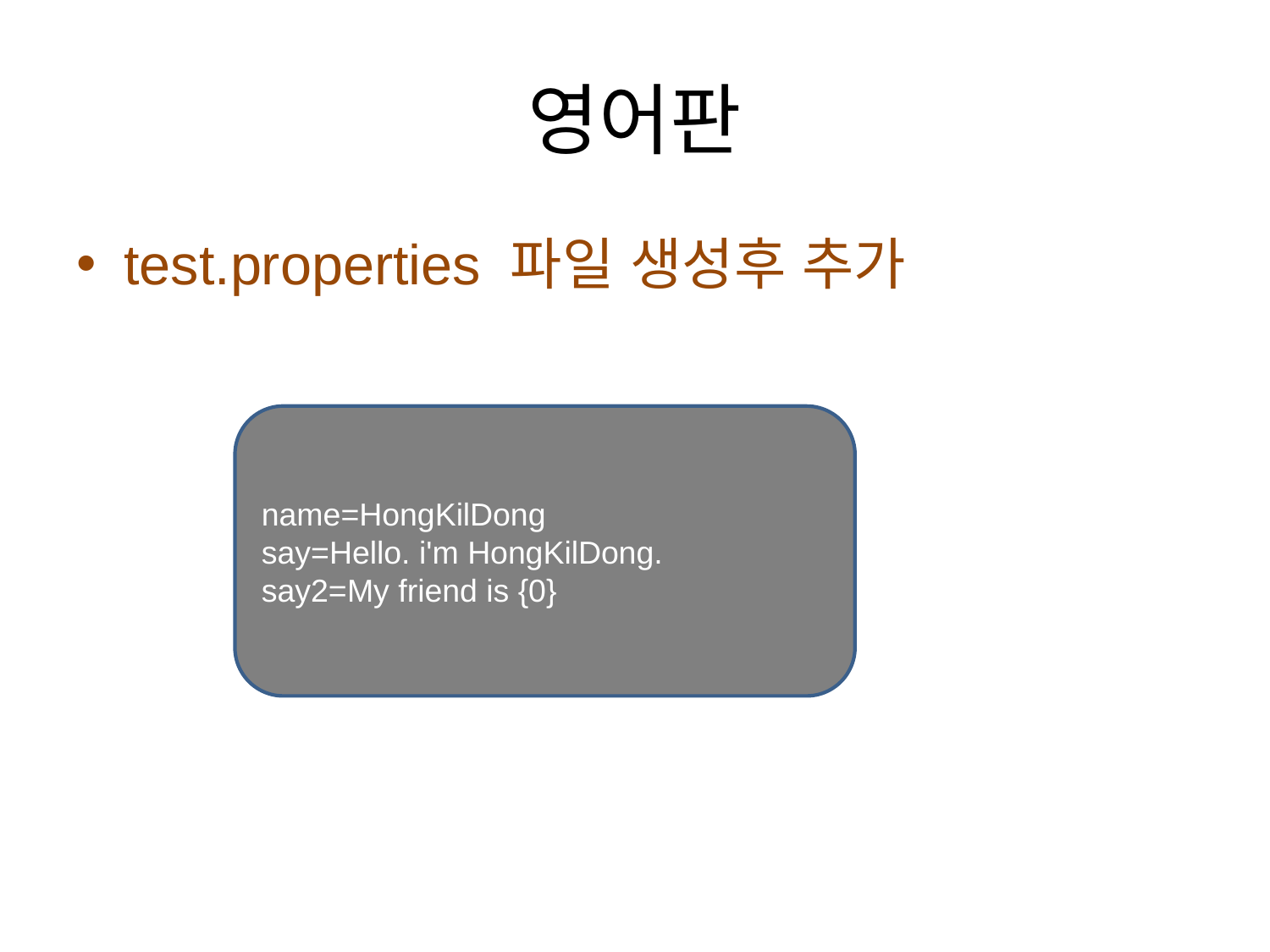

# 영어판
test.properties 파일 생성후 추가

name=HongKilDong
say=Hello. i'm HongKilDong.
say2=My friend is {0}